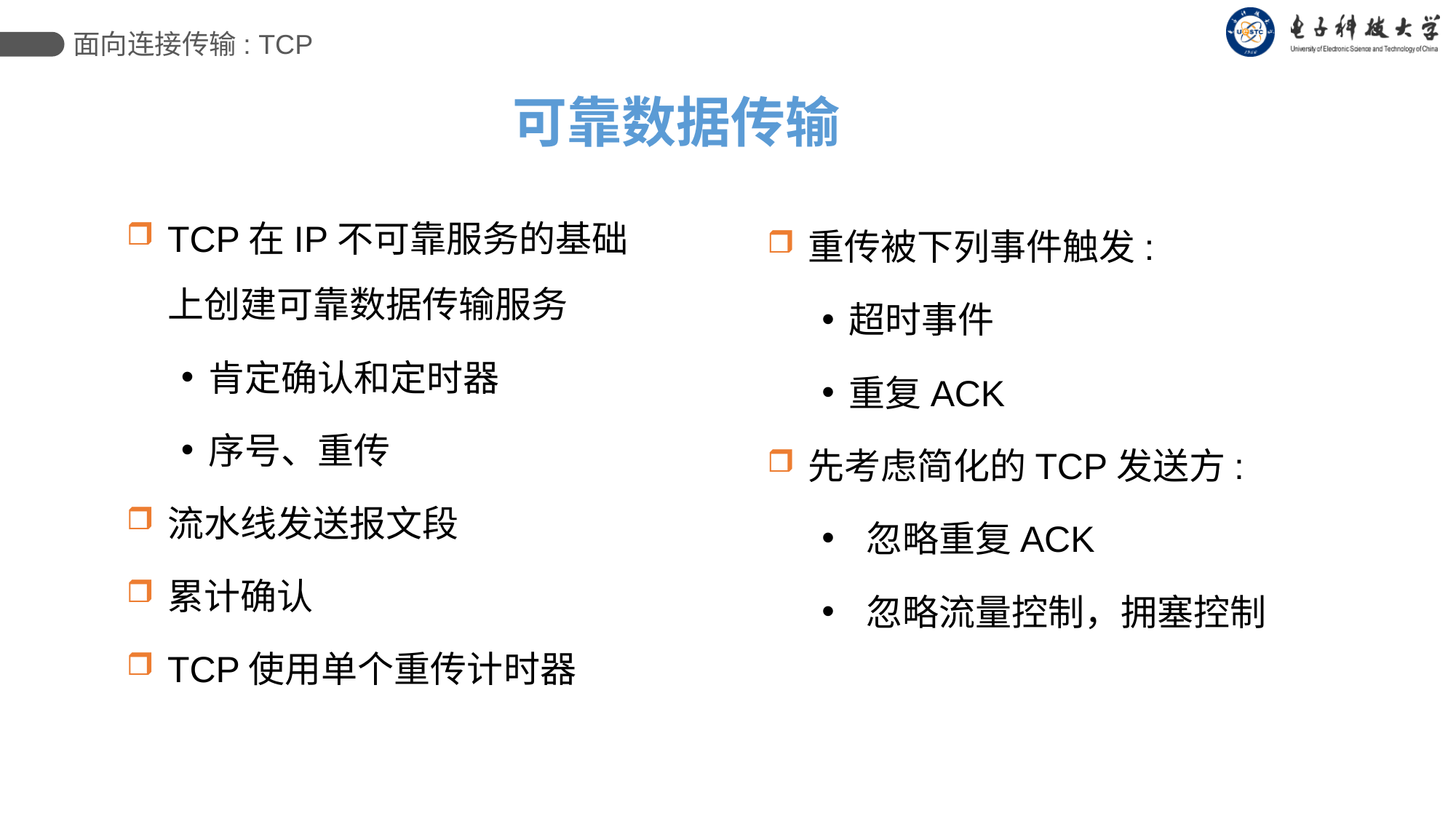

面向连接传输: TCP

可靠数据传输
TCP在IP不可靠服务的基础上创建可靠数据传输服务
肯定确认和定时器
序号、重传
流水线发送报文段
累计确认
TCP使用单个重传计时器

重传被下列事件触发:
超时事件
重复ACK
先考虑简化的TCP发送方:
 忽略重复ACK
 忽略流量控制，拥塞控制